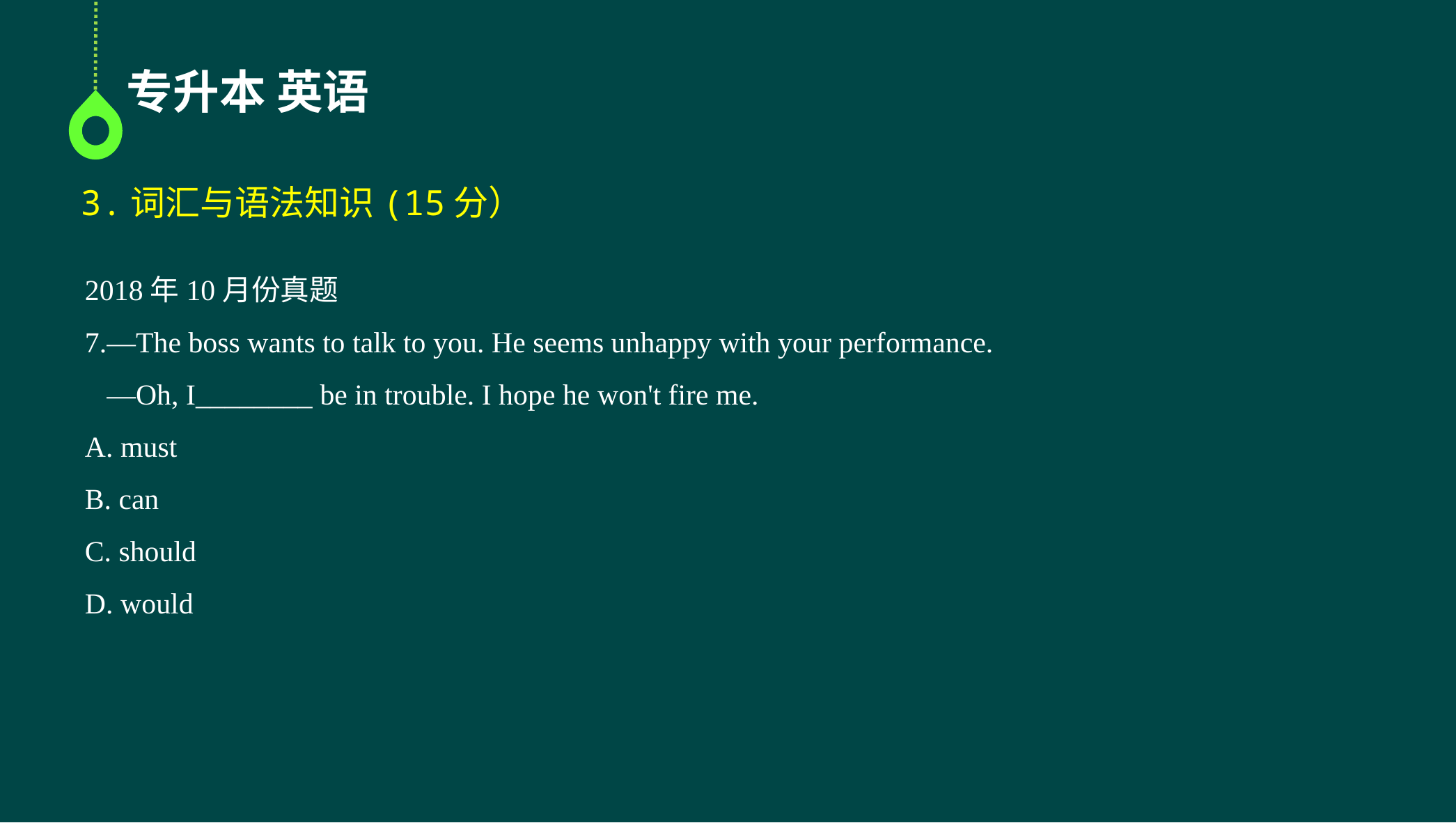

专升本 英语
3.词汇与语法知识(15分）
2018年10月份真题
7.—The boss wants to talk to you. He seems unhappy with your performance.
   —Oh, I________ be in trouble. I hope he won't fire me.
A. must
B. can
C. should
D. would